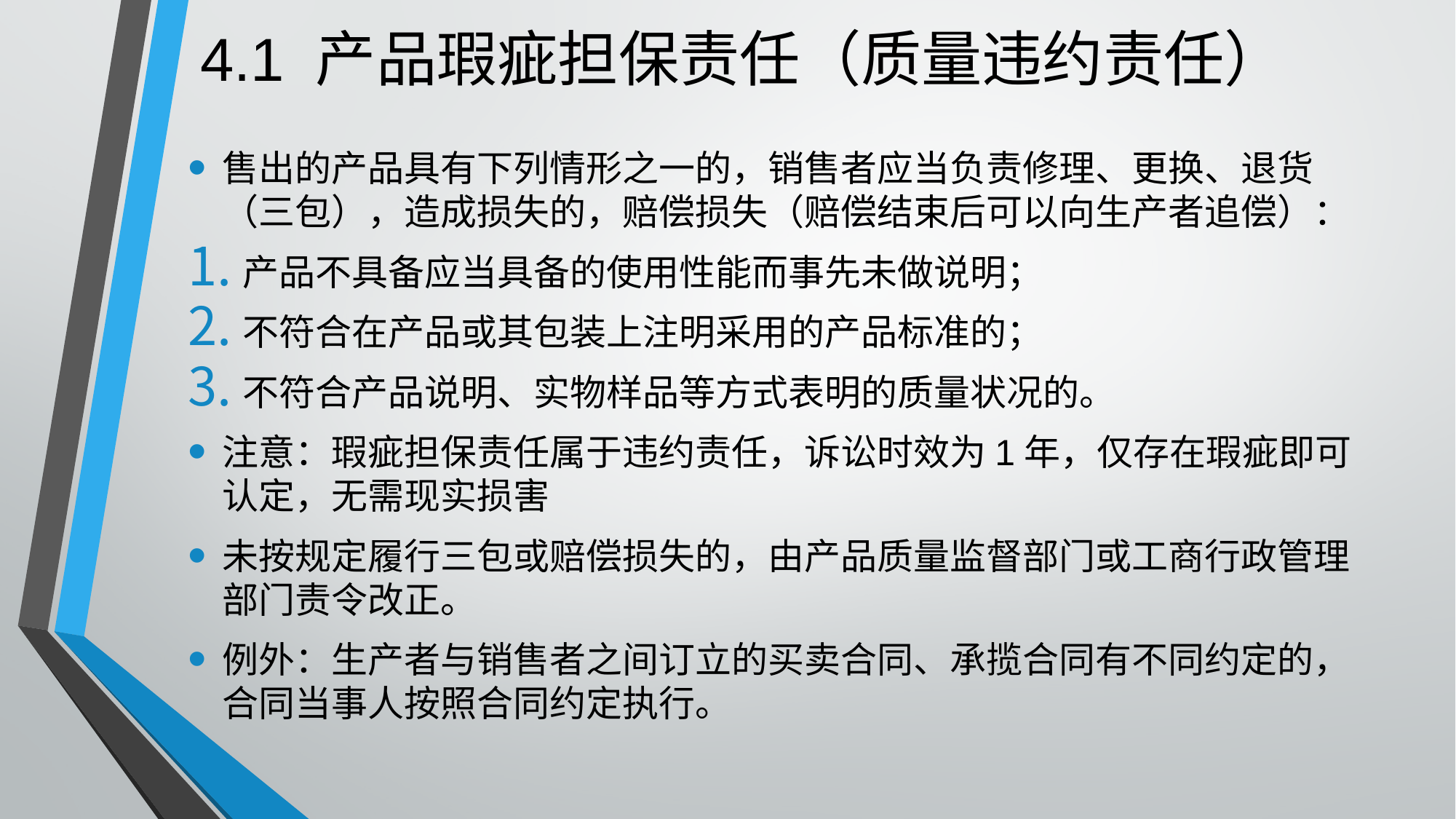

# 4.1 产品瑕疵担保责任（质量违约责任）
售出的产品具有下列情形之一的，销售者应当负责修理、更换、退货（三包），造成损失的，赔偿损失（赔偿结束后可以向生产者追偿）：
产品不具备应当具备的使用性能而事先未做说明；
不符合在产品或其包装上注明采用的产品标准的；
不符合产品说明、实物样品等方式表明的质量状况的。
注意：瑕疵担保责任属于违约责任，诉讼时效为1年，仅存在瑕疵即可认定，无需现实损害
未按规定履行三包或赔偿损失的，由产品质量监督部门或工商行政管理部门责令改正。
例外：生产者与销售者之间订立的买卖合同、承揽合同有不同约定的，合同当事人按照合同约定执行。